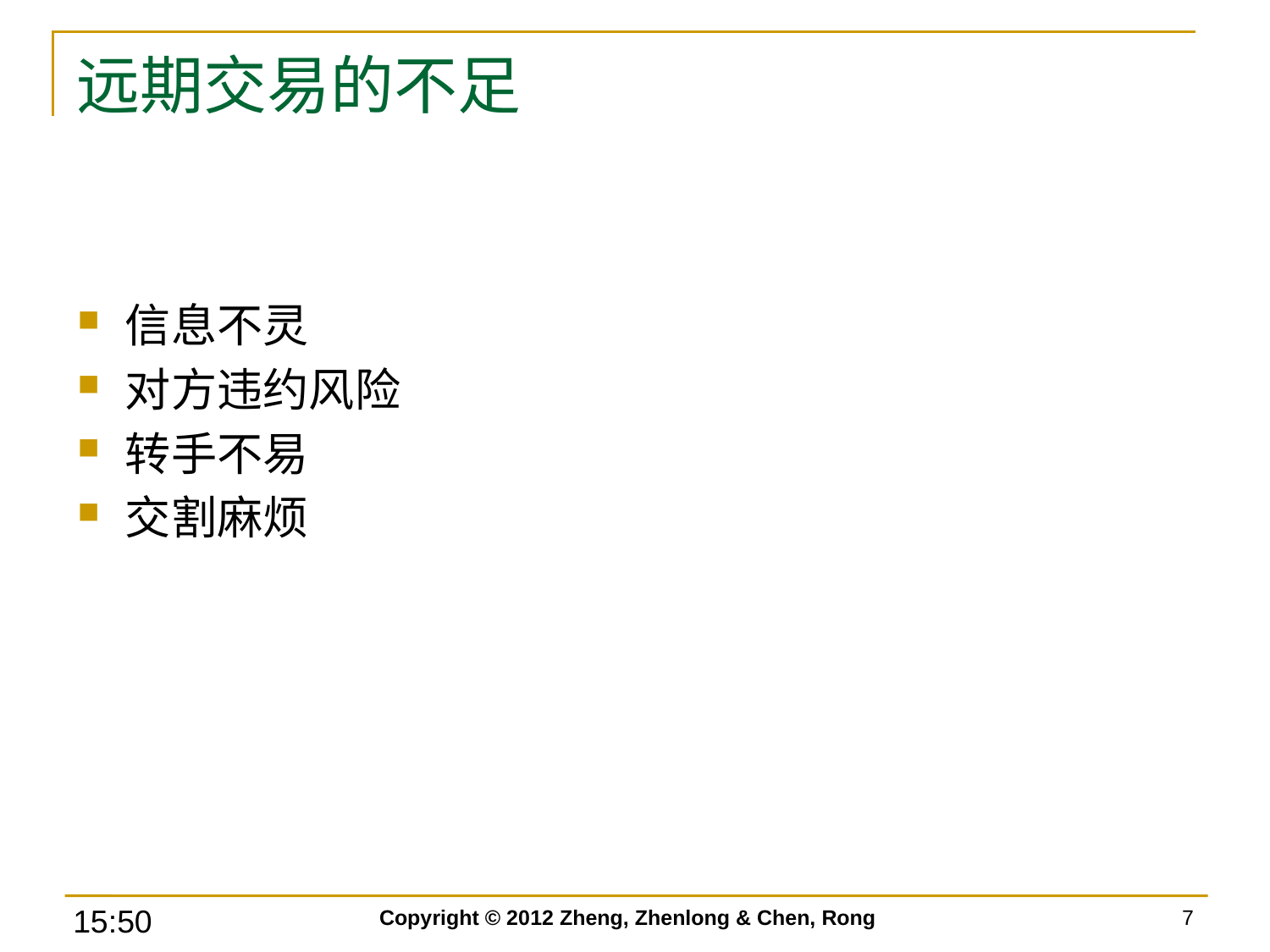

# 远期交易的不足

信息不灵
对方违约风险
转手不易
交割麻烦
Copyright © 2012 Zheng, Zhenlong & Chen, Rong
7